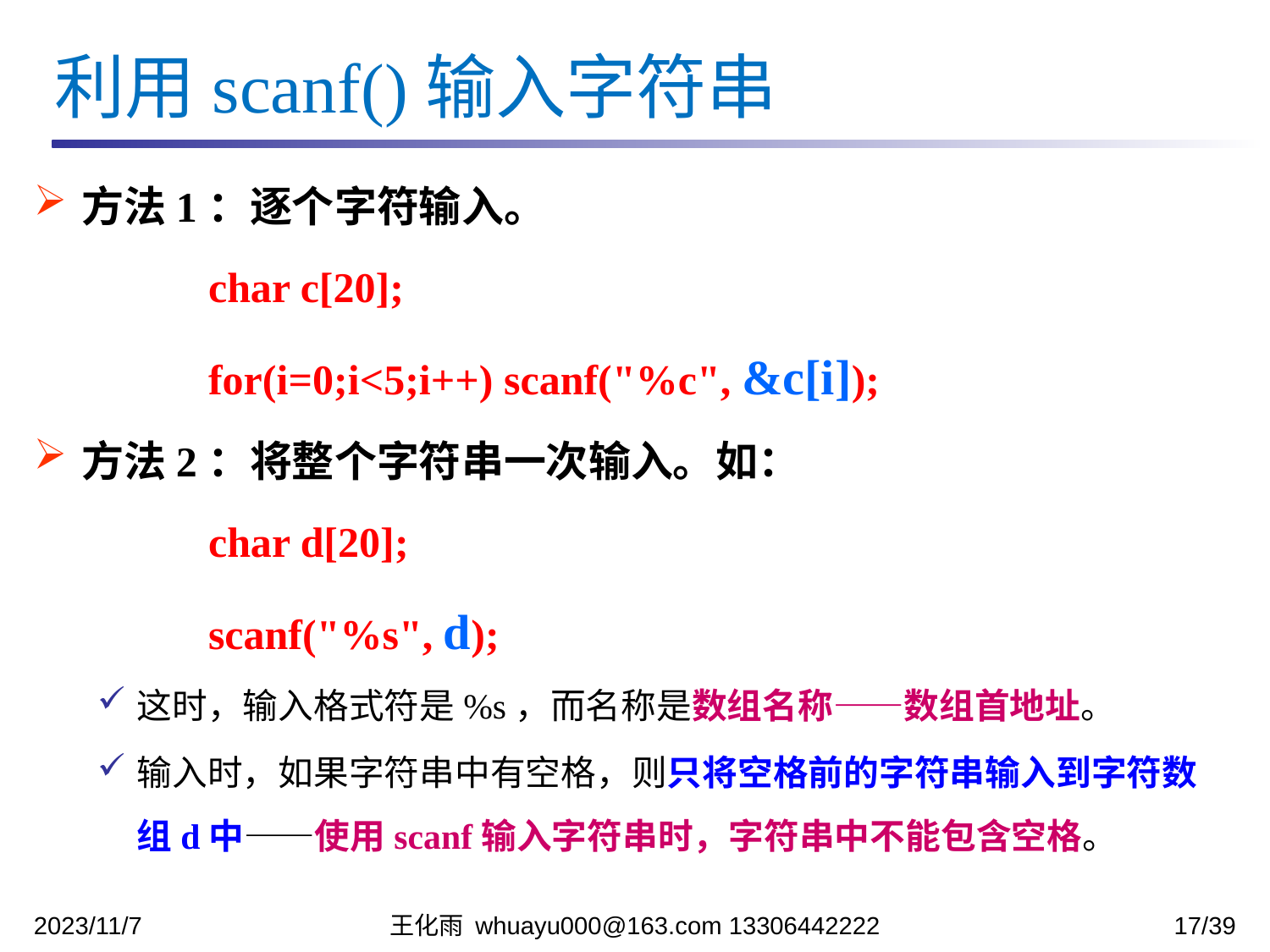

利用scanf()输入字符串
方法1：逐个字符输入。
		char c[20];
		for(i=0;i<5;i++) scanf("%c", &c[i]);
方法2：将整个字符串一次输入。如：
		char d[20];
		scanf("%s", d);
这时，输入格式符是%s，而名称是数组名称——数组首地址。
输入时，如果字符串中有空格，则只将空格前的字符串输入到字符数组d中——使用scanf输入字符串时，字符串中不能包含空格。
2023/11/7
王化雨 whuayu000@163.com 13306442222
17/39